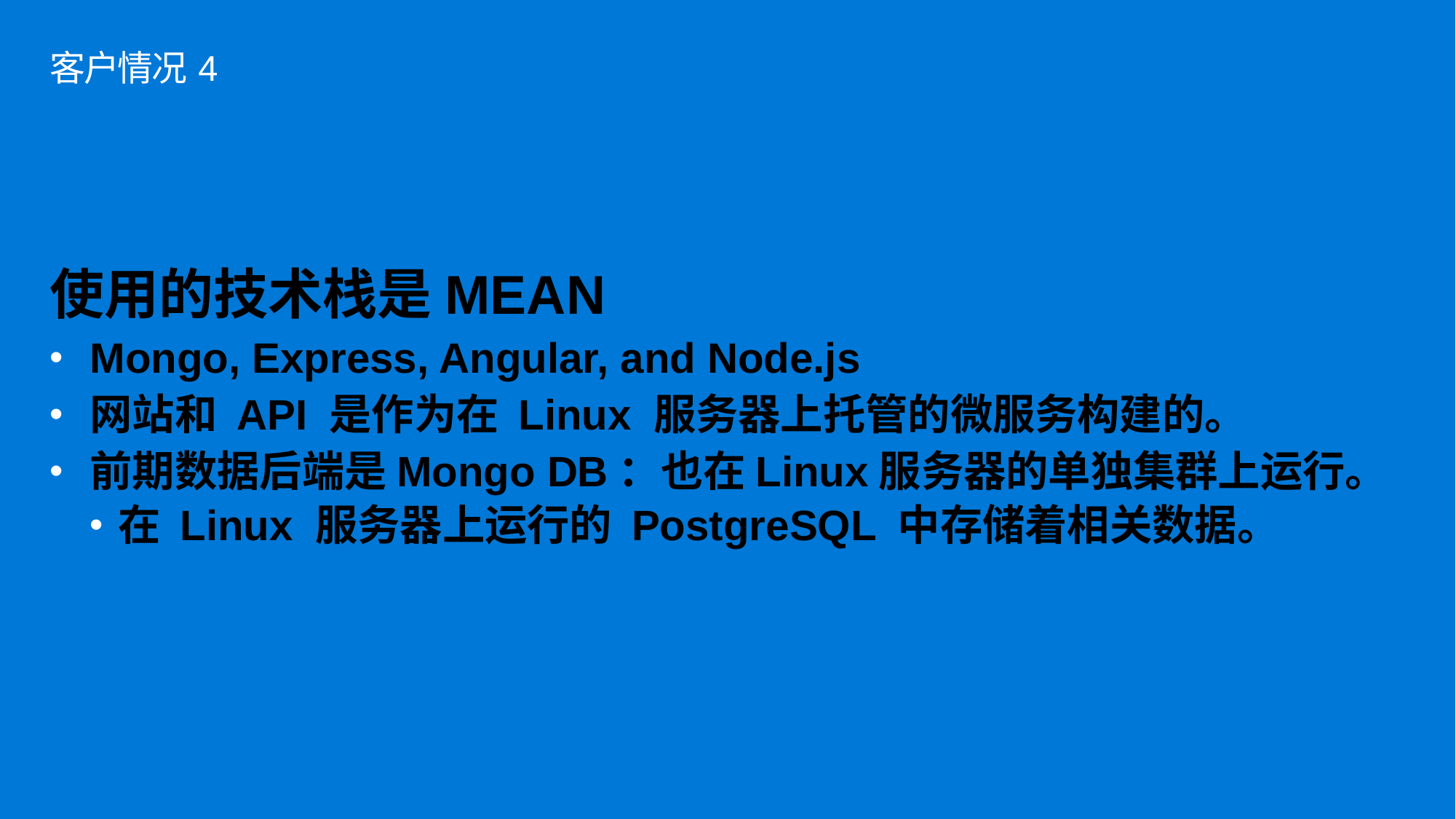

# 客户情况 4

使用的技术栈是MEAN
Mongo, Express, Angular, and Node.js
网站和 API 是作为在 Linux 服务器上托管的微服务构建的。
前期数据后端是Mongo DB：也在Linux服务器的单独集群上运行。
在 Linux 服务器上运行的 PostgreSQL 中存储着相关数据。